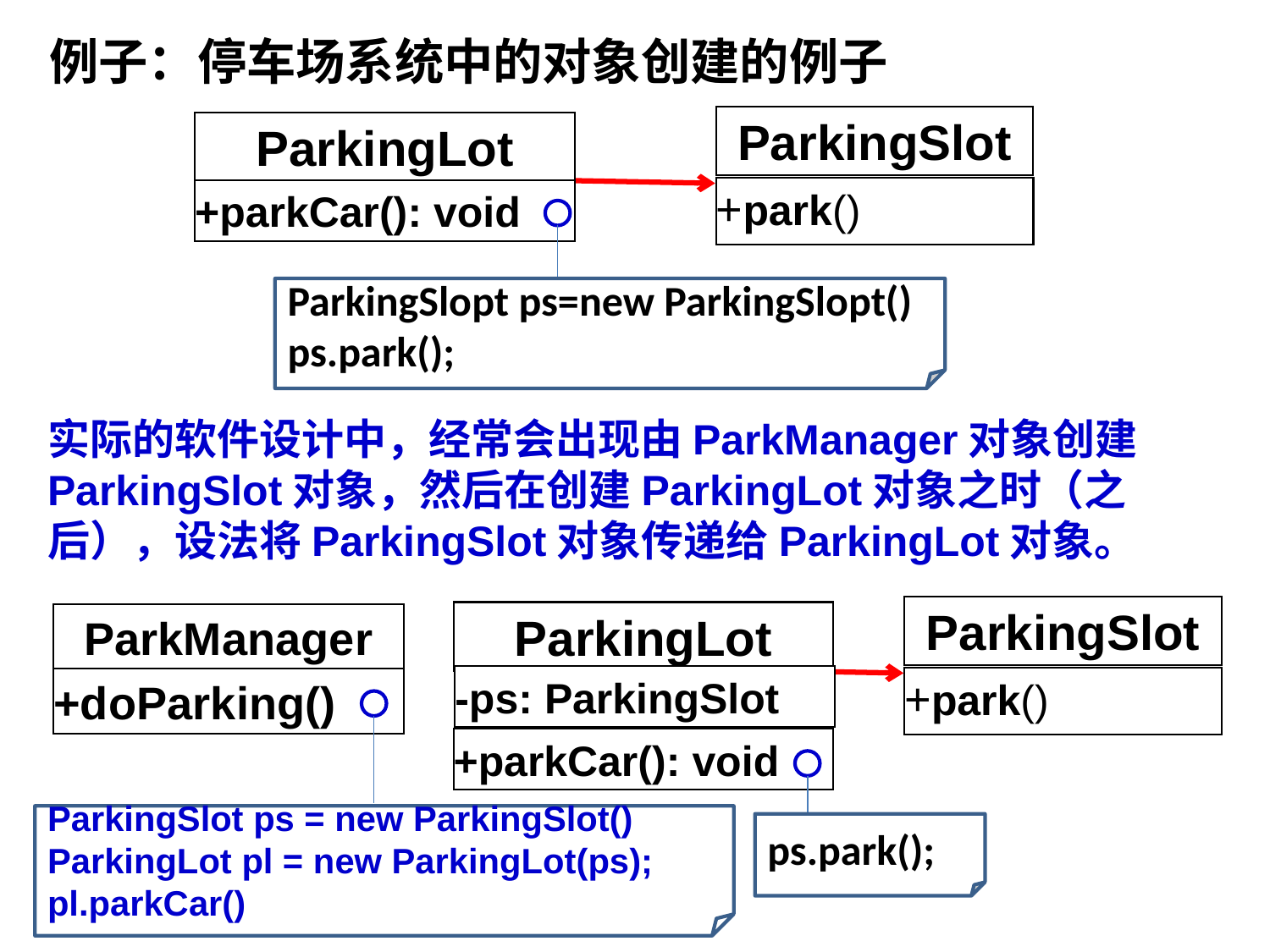

例子：停车场系统中的对象创建的例子
ParkingSlot
ParkingLot
+park()
+parkCar(): void

ParkingSlopt ps=new ParkingSlopt()
ps.park();
实际的软件设计中，经常会出现由ParkManager对象创建ParkingSlot对象，然后在创建ParkingLot对象之时（之后），设法将ParkingSlot对象传递给ParkingLot对象。
ParkingSlot
ParkingLot
ParkManager
-ps: ParkingSlot
+park()
+doParking()

ParkingSlot ps = new ParkingSlot()
ParkingLot pl = new ParkingLot(ps);
pl.parkCar()
+parkCar(): void

ps.park();